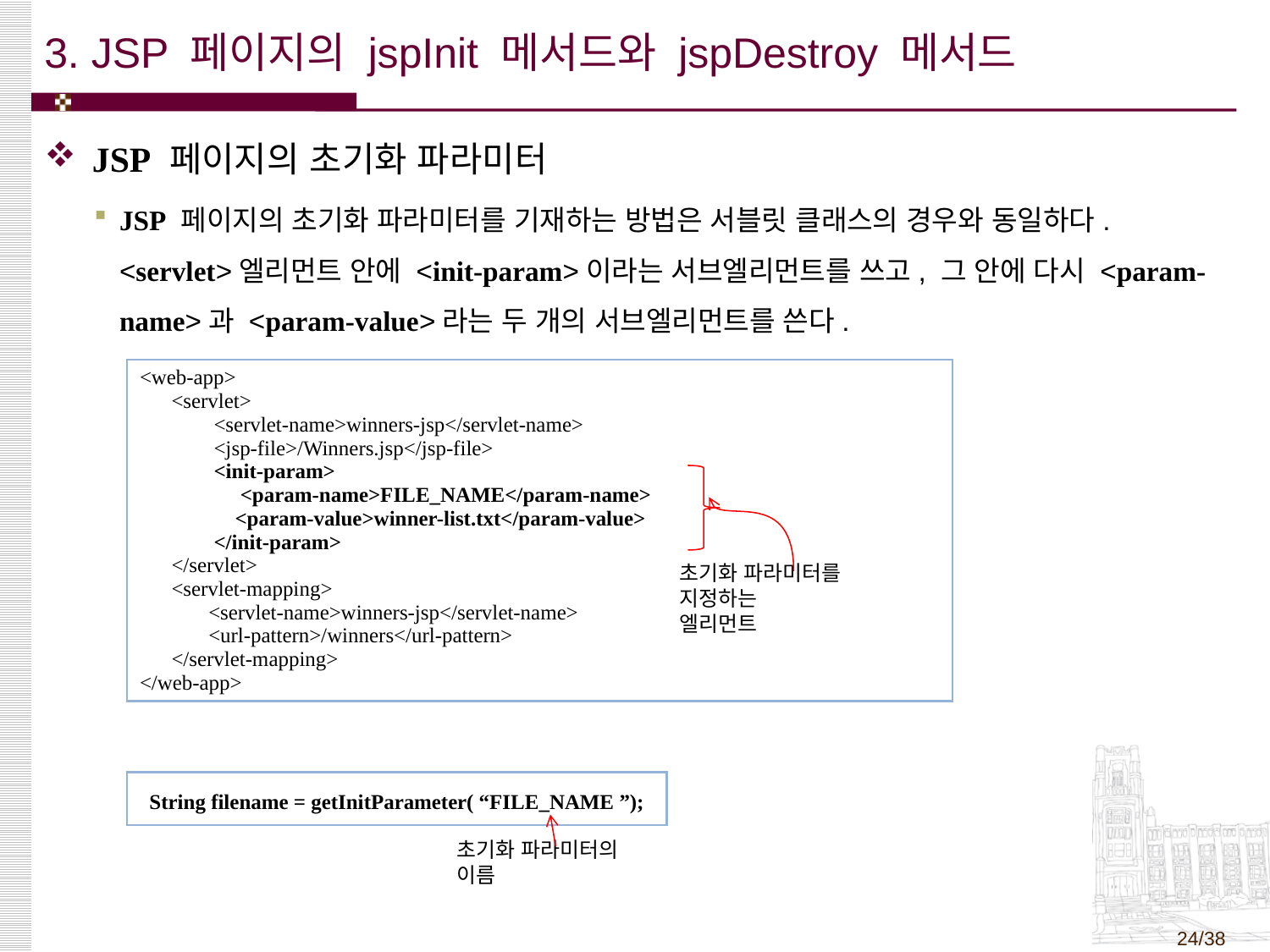

# 3. JSP 페이지의 jspInit 메서드와 jspDestroy 메서드
JSP 페이지의 초기화 파라미터
JSP 페이지의 초기화 파라미터를 기재하는 방법은 서블릿 클래스의 경우와 동일하다. <servlet>엘리먼트 안에 <init-param>이라는 서브엘리먼트를 쓰고, 그 안에 다시 <param-name>과 <param-value>라는 두 개의 서브엘리먼트를 쓴다.

| <web-app> <servlet> <servlet-name>winners-jsp</servlet-name> <jsp-file>/Winners.jsp</jsp-file> <init-param> <param-name>FILE\_NAME</param-name> <param-value>winner-list.txt</param-value> </init-param> </servlet> <servlet-mapping> <servlet-name>winners-jsp</servlet-name> <url-pattern>/winners</url-pattern> </servlet-mapping> </web-app> |
| --- |

초기화 파라미터를 지정하는
엘리먼트
| String filename = getInitParameter( “FILE\_NAME ”); |
| --- |
초기화 파라미터의 이름